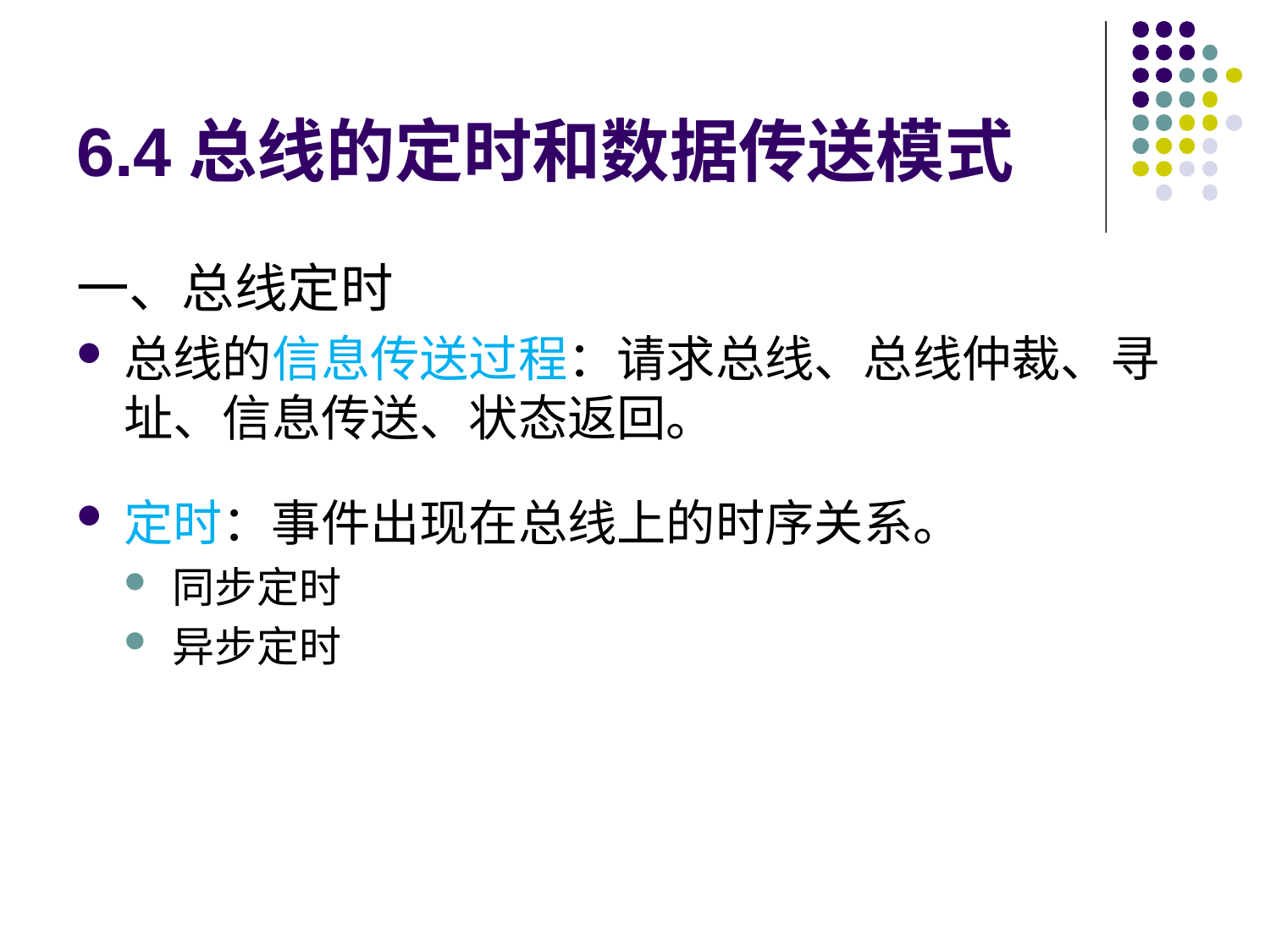

# 6.4总线的定时和数据传送模式
一、总线定时
总线的信息传送过程：请求总线、总线仲裁、寻址、信息传送、状态返回。
定时：事件出现在总线上的时序关系。
同步定时
异步定时
53